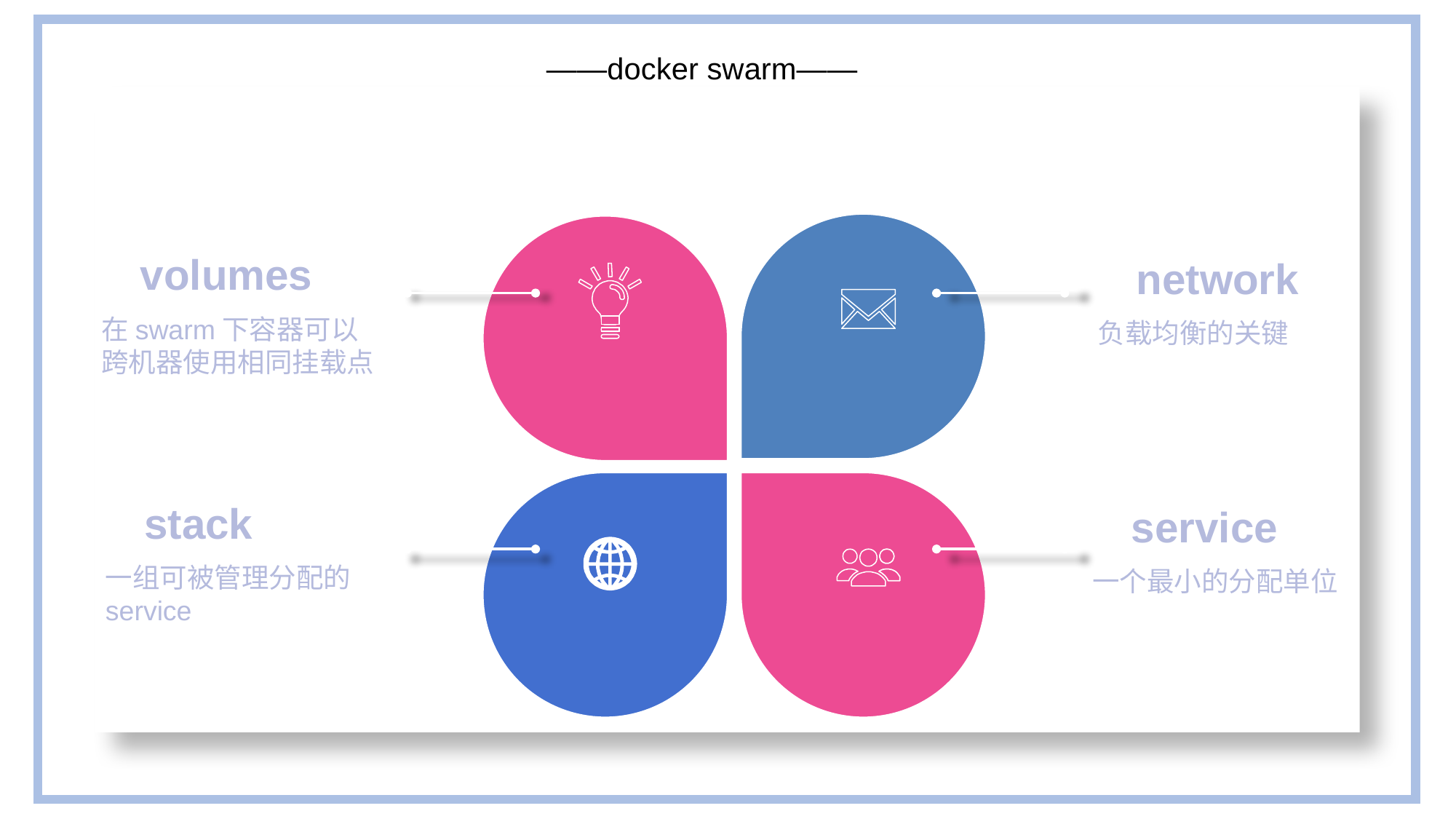

——docker swarm——

volumes
network
在swarm下容器可以跨机器使用相同挂载点
负载均衡的关键

stack
service
一组可被管理分配的service
一个最小的分配单位